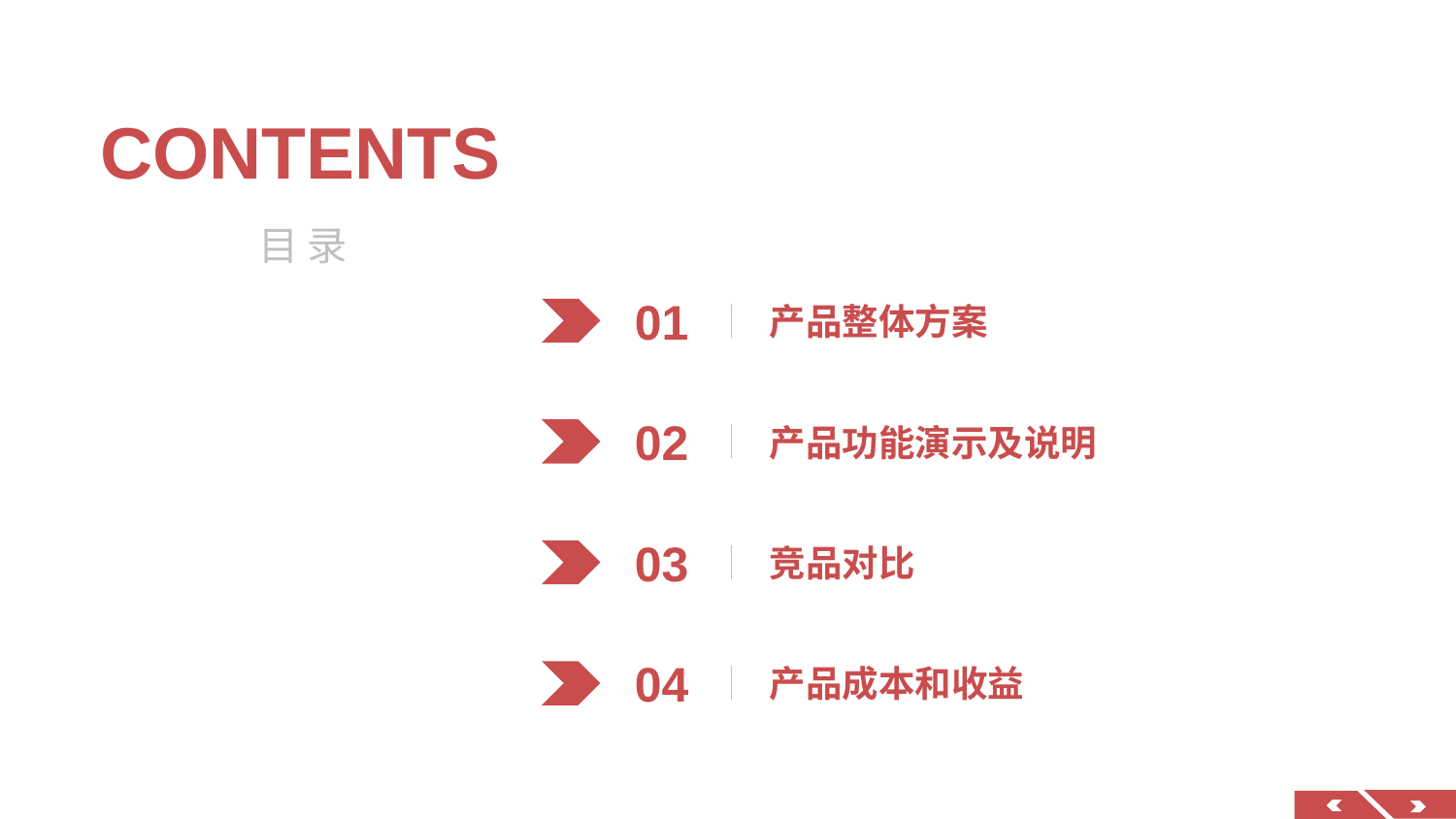

CONTENTS
目 录
01
产品整体方案

02
产品功能演示及说明

03
竞品对比

04
产品成本和收益